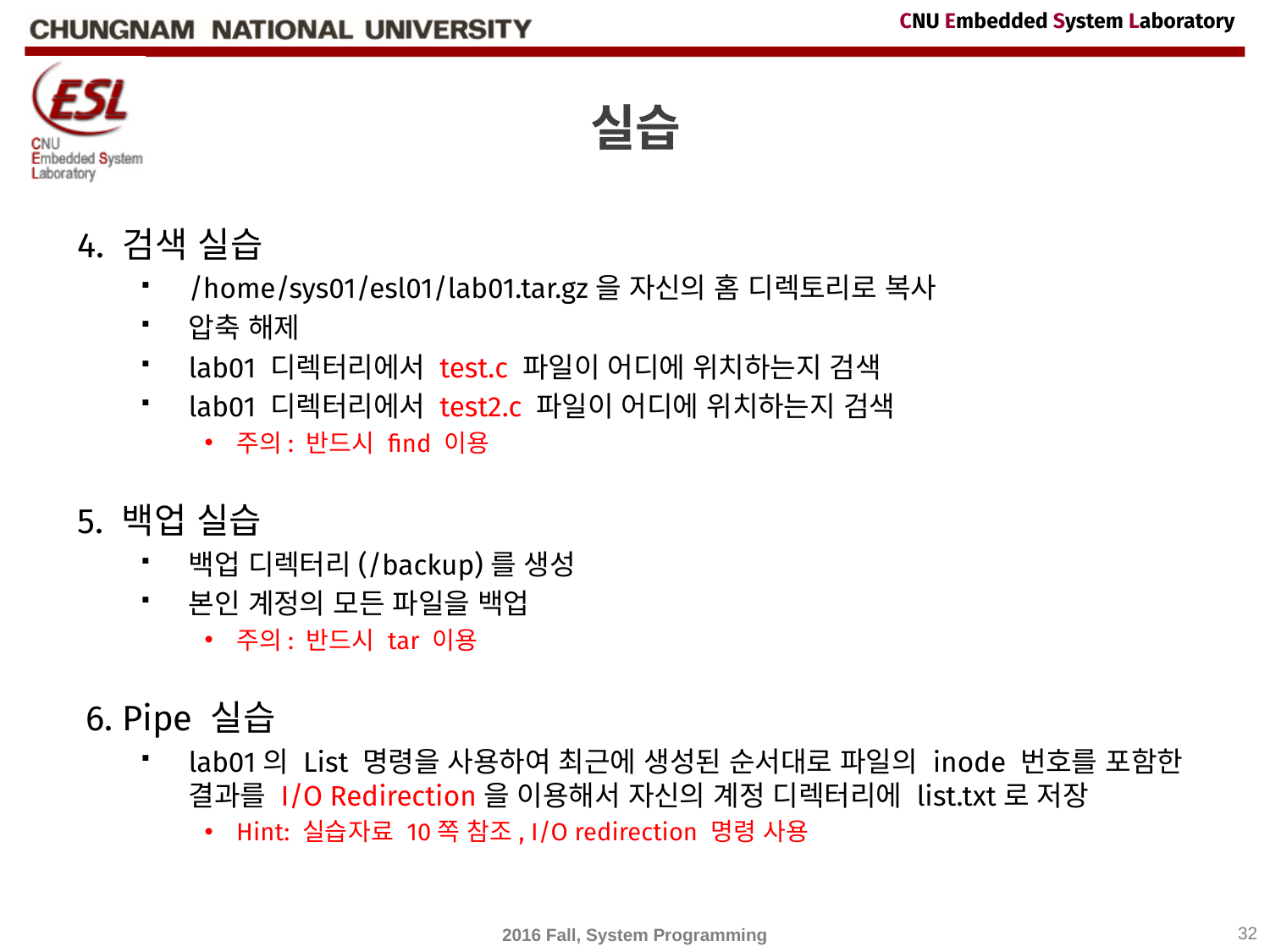

# 실습
4. 검색 실습
/home/sys01/esl01/lab01.tar.gz을 자신의 홈 디렉토리로 복사
압축 해제
lab01 디렉터리에서 test.c 파일이 어디에 위치하는지 검색
lab01 디렉터리에서 test2.c 파일이 어디에 위치하는지 검색
주의: 반드시 find 이용

5. 백업 실습
백업 디렉터리(/backup)를 생성
본인 계정의 모든 파일을 백업
주의: 반드시 tar 이용

6. Pipe 실습
lab01의 List 명령을 사용하여 최근에 생성된 순서대로 파일의 inode 번호를 포함한 결과를 I/O Redirection을 이용해서 자신의 계정 디렉터리에 list.txt로 저장
Hint: 실습자료 10쪽 참조, I/O redirection 명령 사용

2016 Fall, System Programming
32